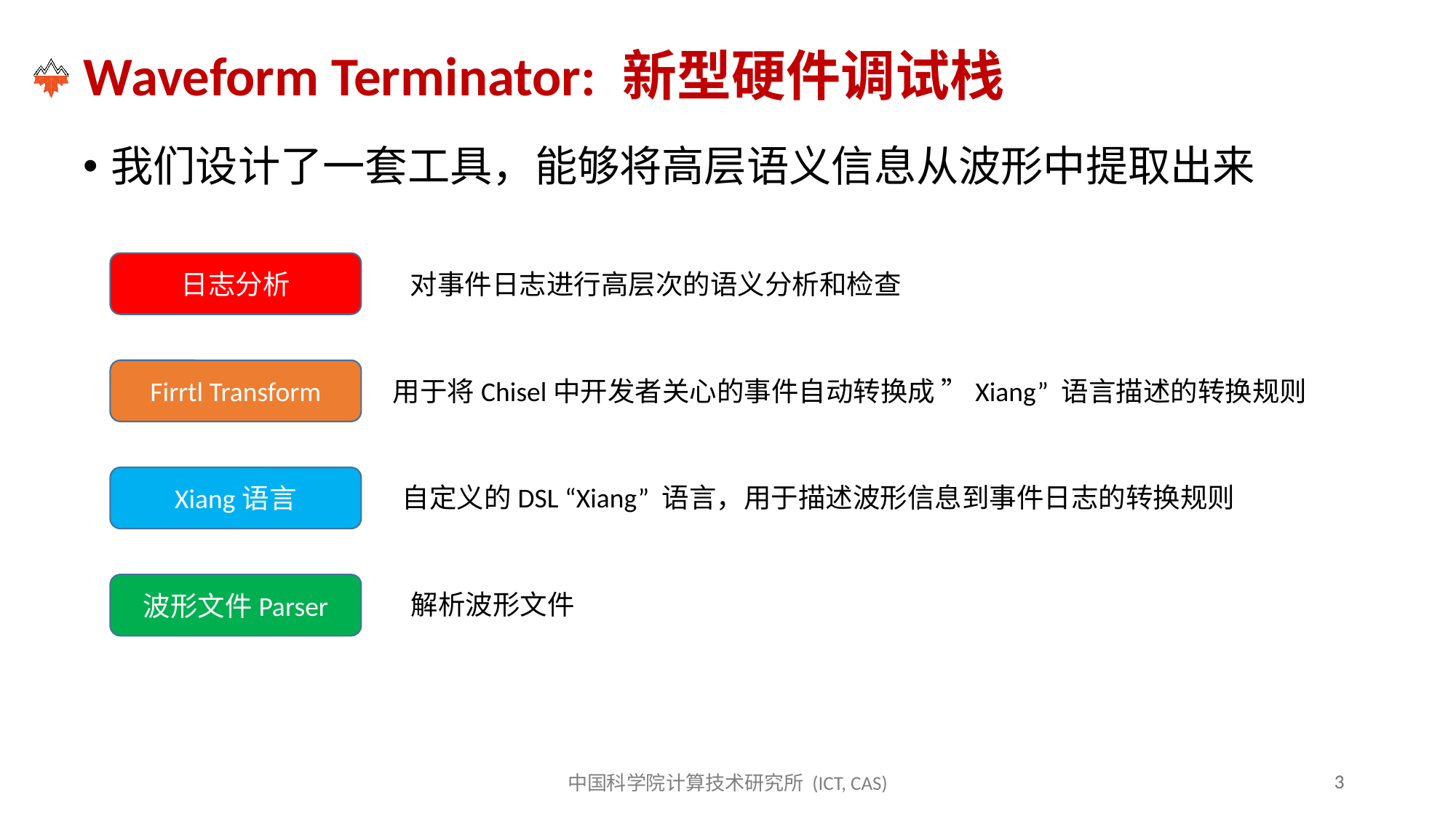

# Waveform Terminator: 新型硬件调试栈
我们设计了一套工具，能够将高层语义信息从波形中提取出来

日志分析
对事件日志进行高层次的语义分析和检查
Firrtl Transform
用于将Chisel中开发者关心的事件自动转换成 ”Xiang” 语言描述的转换规则
Xiang语言
自定义的DSL “Xiang” 语言，用于描述波形信息到事件日志的转换规则
波形文件Parser
解析波形文件